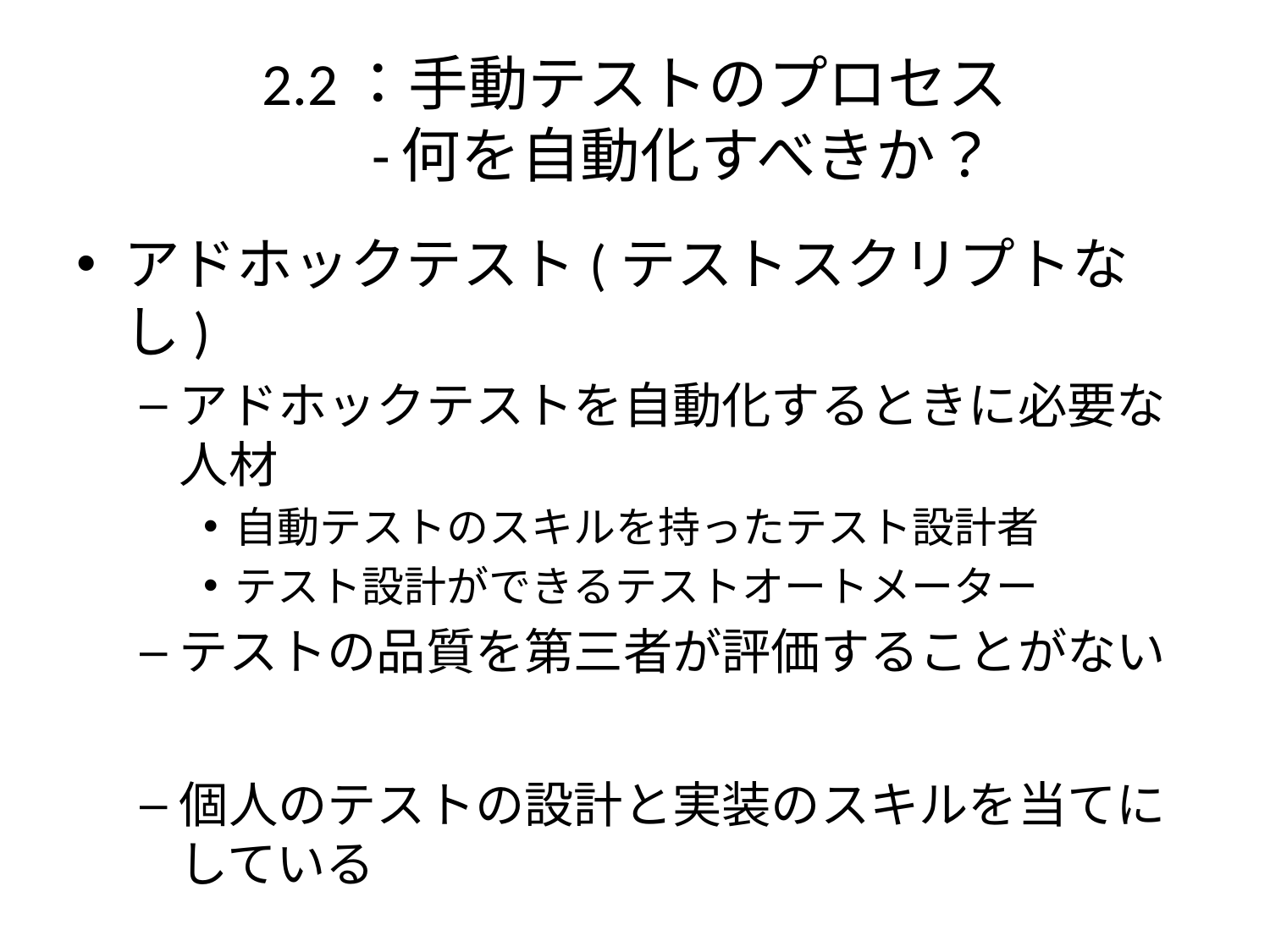

# 2.2：手動テストのプロセス -何を自動化すべきか？
アドホックテスト(テストスクリプトなし)
アドホックテストを自動化するときに必要な人材
自動テストのスキルを持ったテスト設計者
テスト設計ができるテストオートメーター
テストの品質を第三者が評価することがない

個人のテストの設計と実装のスキルを当てにしている